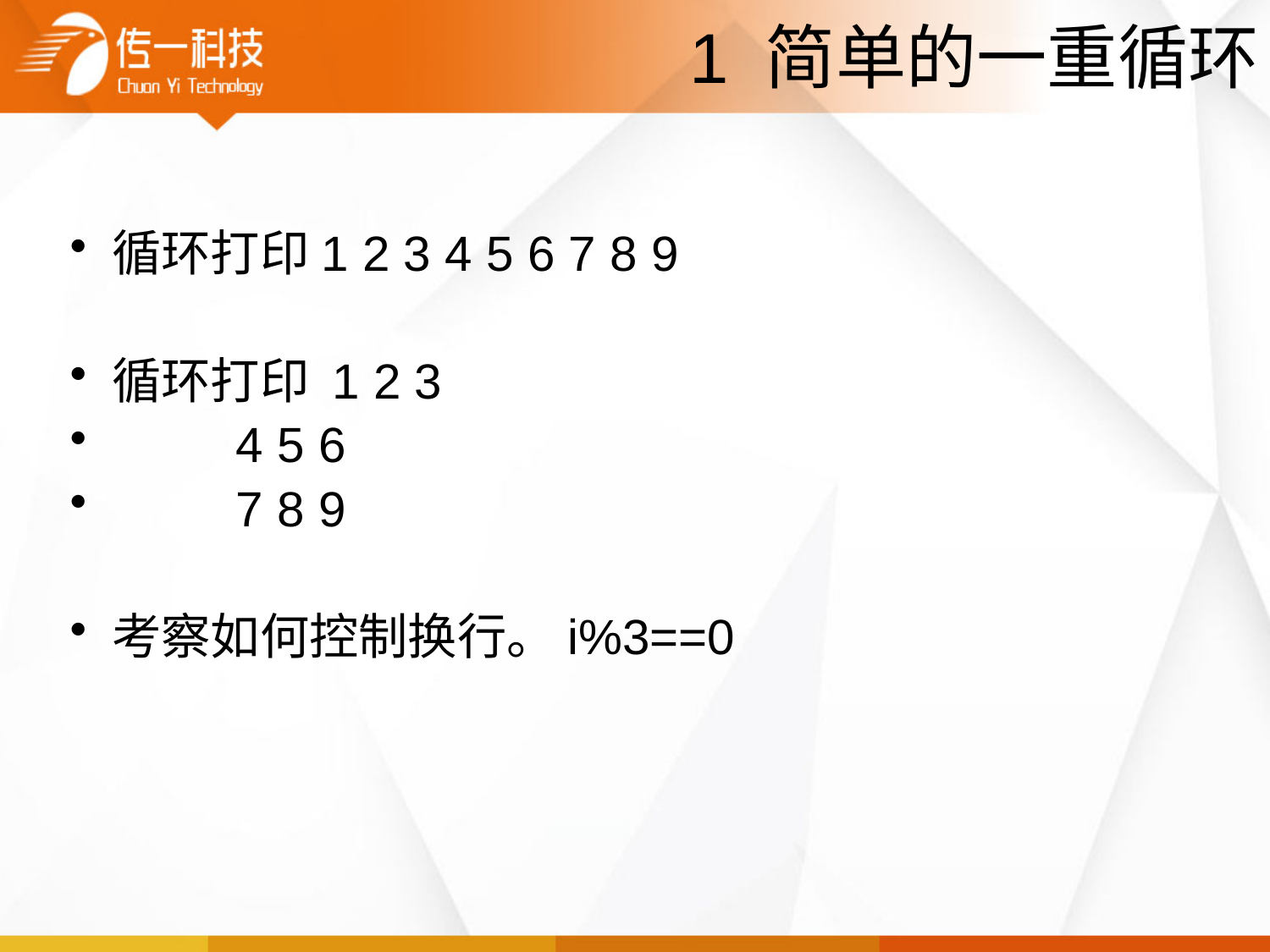

1 简单的一重循环
循环打印1 2 3 4 5 6 7 8 9

循环打印 1 2 3
         4 5 6
         7 8 9

考察如何控制换行。i%3==0